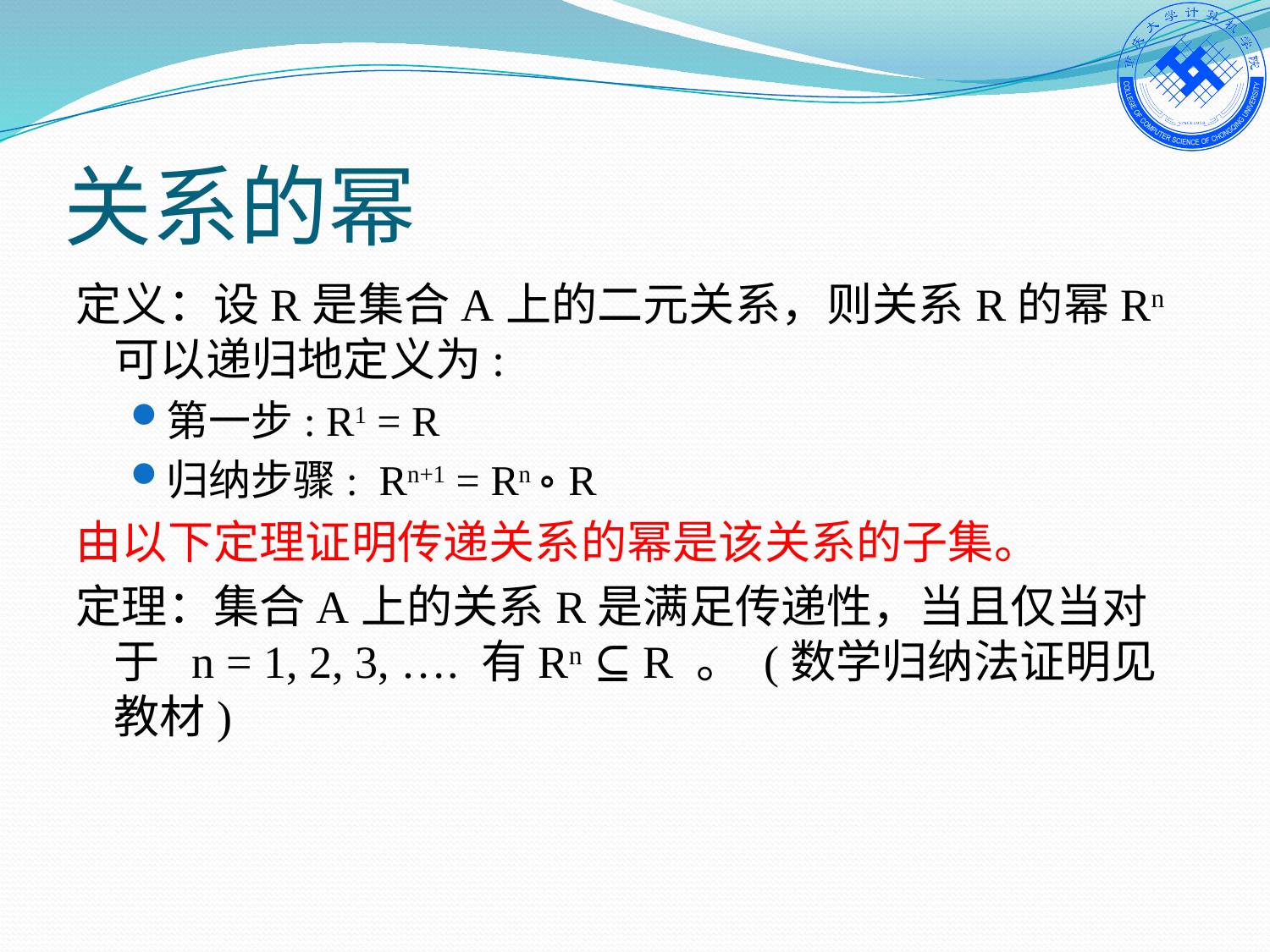

# 关系的幂
定义：设R是集合A上的二元关系，则关系R的幂Rn 可以递归地定义为:
第一步: R1 = R
归纳步骤:  Rn+1 = Rn ∘ R
由以下定理证明传递关系的幂是该关系的子集。
定理：集合A上的关系R是满足传递性，当且仅当对于  n = 1, 2, 3, …. 有Rn ⊆ R 。 (数学归纳法证明见教材)